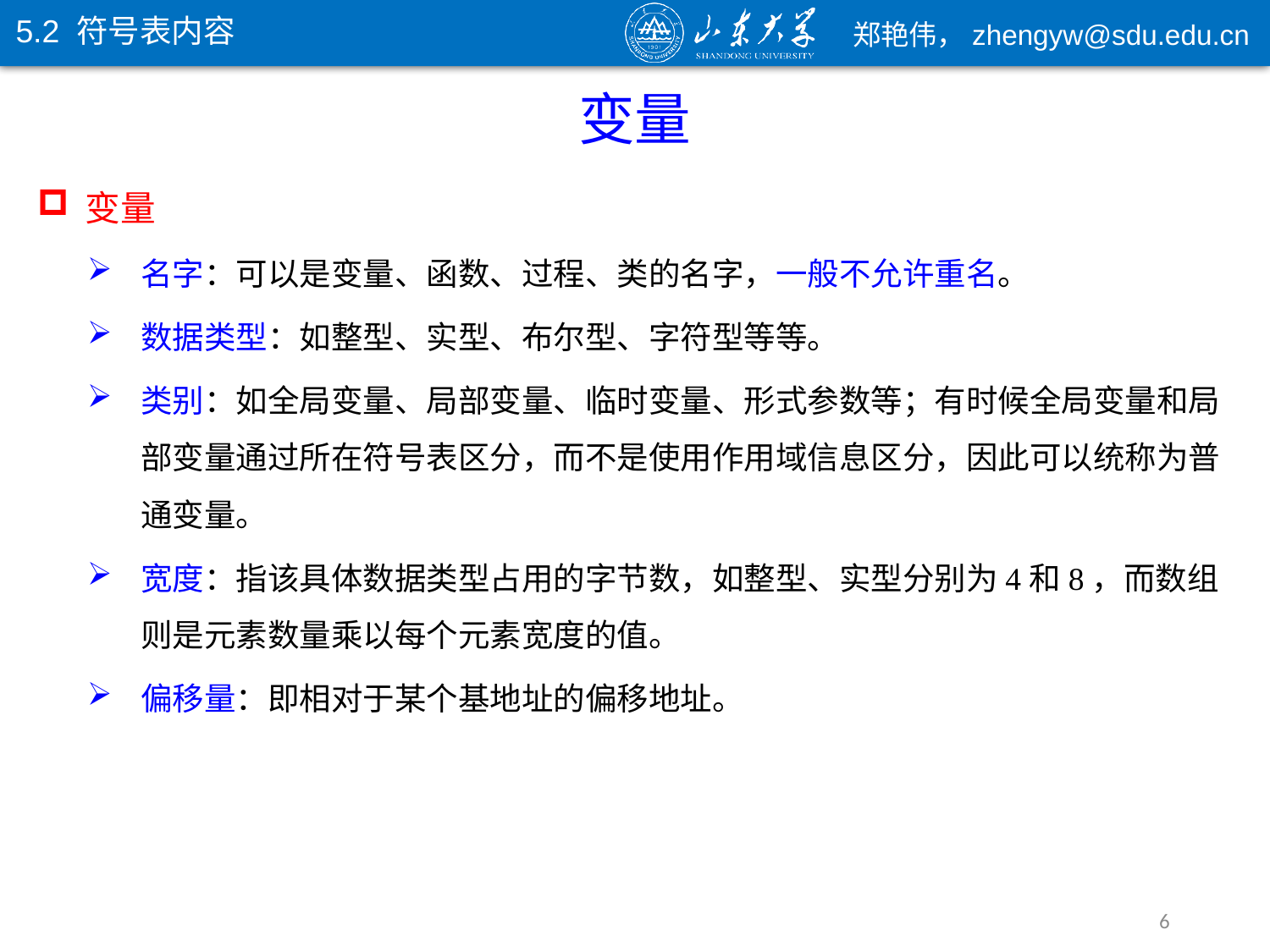

5.2 符号表内容
变量
变量
名字：可以是变量、函数、过程、类的名字，一般不允许重名。
数据类型：如整型、实型、布尔型、字符型等等。
类别：如全局变量、局部变量、临时变量、形式参数等；有时候全局变量和局部变量通过所在符号表区分，而不是使用作用域信息区分，因此可以统称为普通变量。
宽度：指该具体数据类型占用的字节数，如整型、实型分别为4和8，而数组则是元素数量乘以每个元素宽度的值。
偏移量：即相对于某个基地址的偏移地址。
6